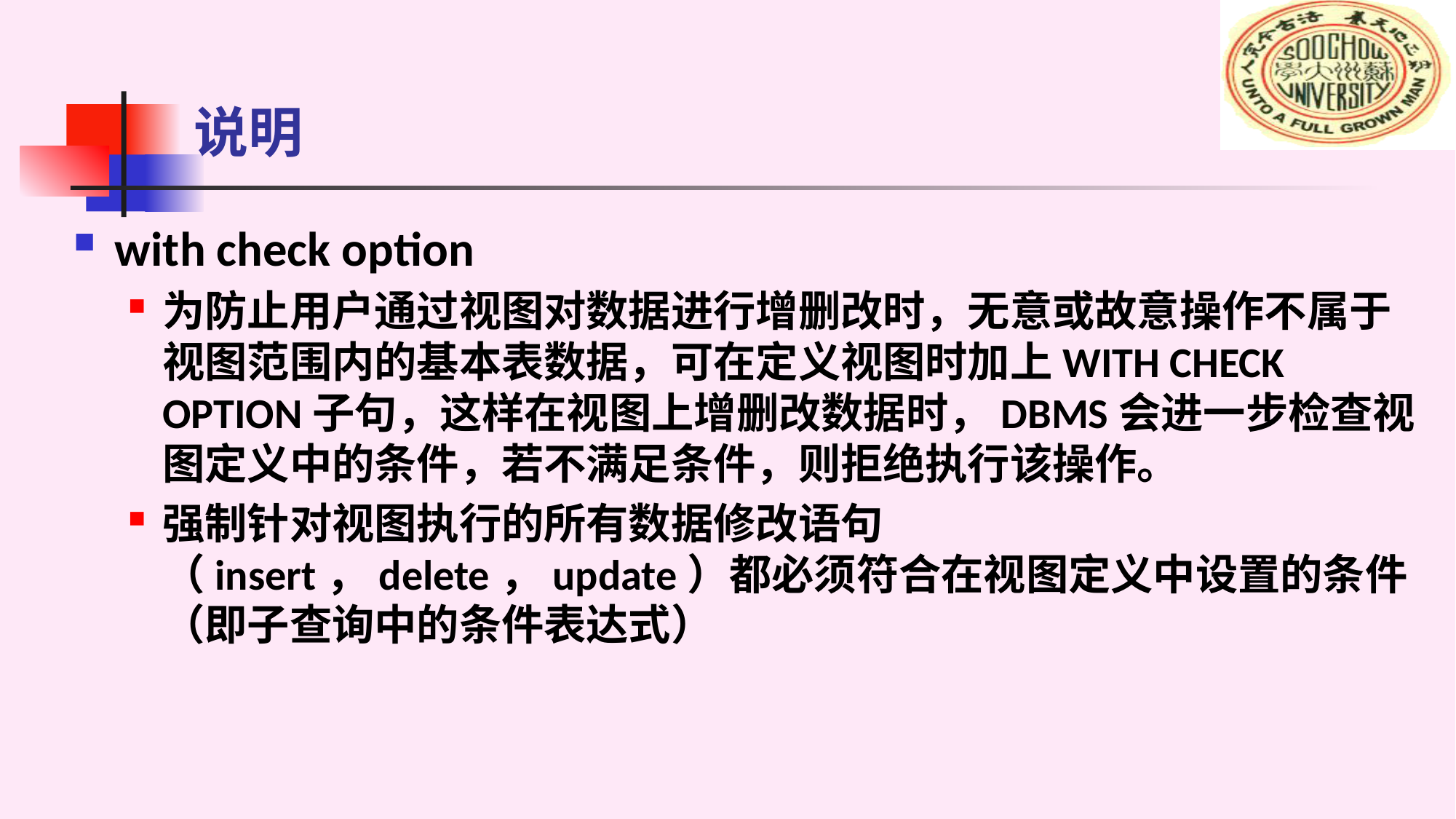

# 说明
with check option
为防止用户通过视图对数据进行增删改时，无意或故意操作不属于视图范围内的基本表数据，可在定义视图时加上WITH CHECK OPTION子句，这样在视图上增删改数据时，DBMS会进一步检查视图定义中的条件，若不满足条件，则拒绝执行该操作。
强制针对视图执行的所有数据修改语句（insert，delete，update）都必须符合在视图定义中设置的条件（即子查询中的条件表达式）